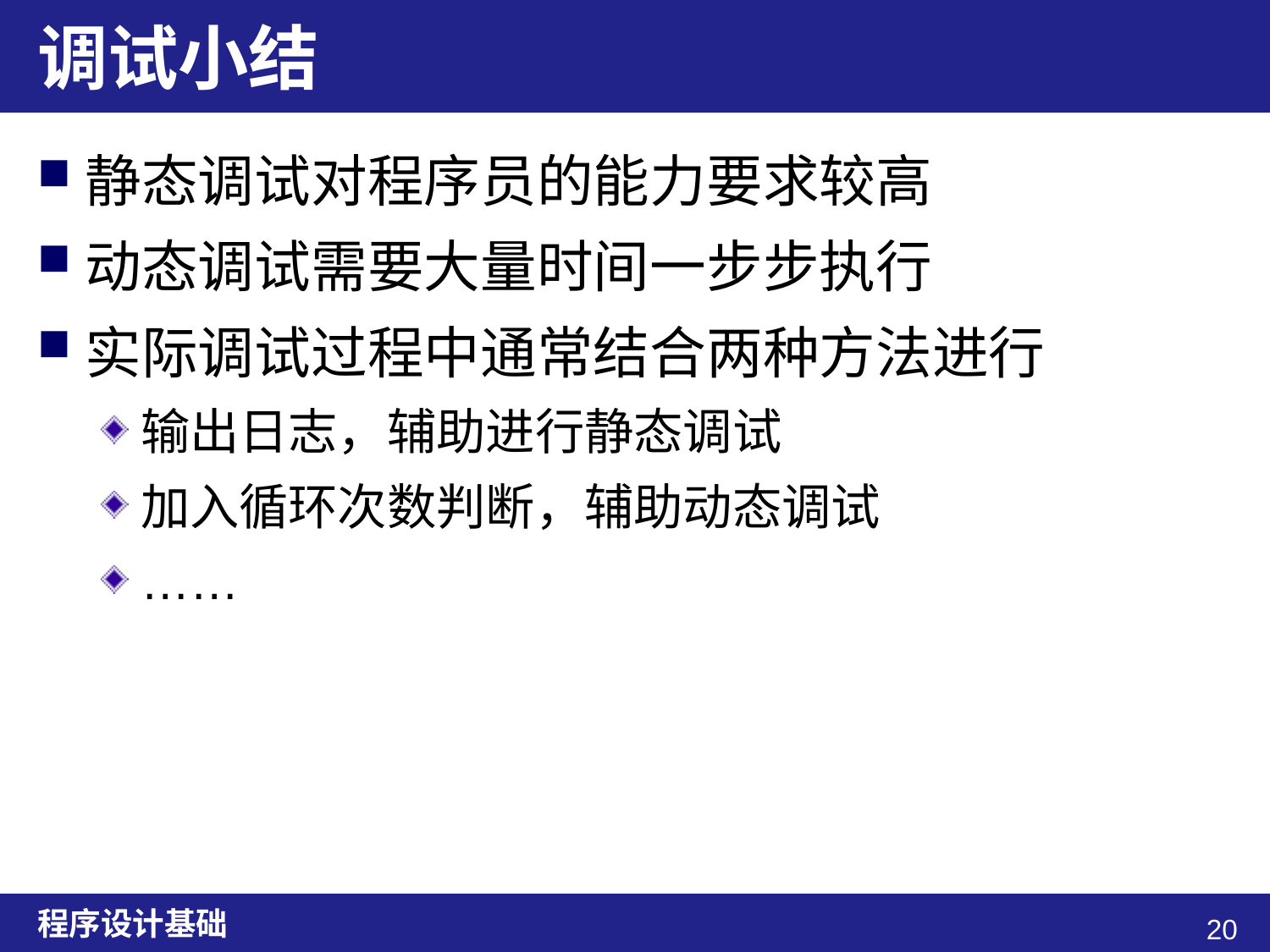

# 调试小结
静态调试对程序员的能力要求较高
动态调试需要大量时间一步步执行
实际调试过程中通常结合两种方法进行
输出日志，辅助进行静态调试
加入循环次数判断，辅助动态调试
……